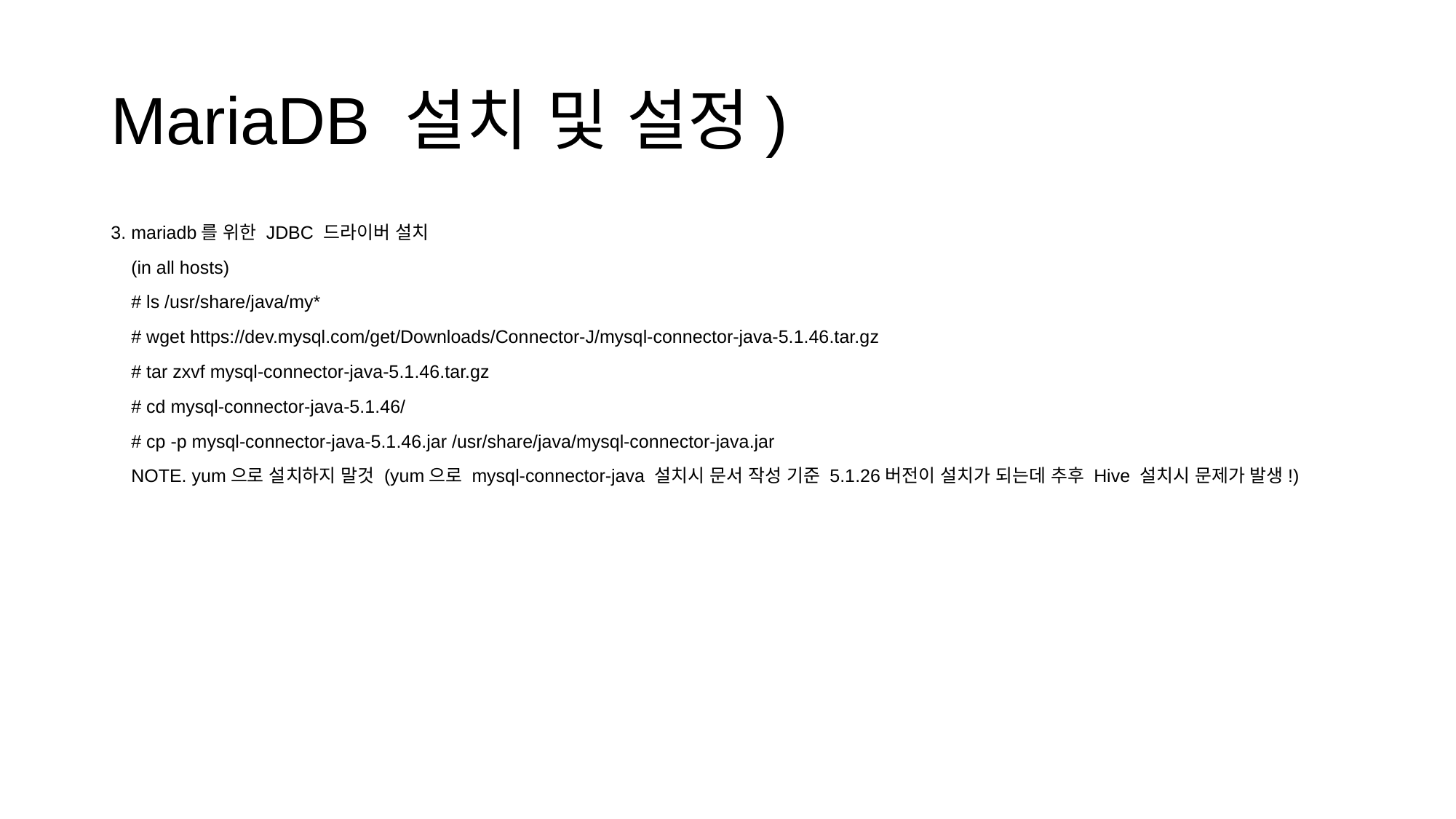

# MariaDB 설치 및 설정)
3. mariadb를 위한 JDBC 드라이버 설치
    (in all hosts)
    # ls /usr/share/java/my*
    # wget https://dev.mysql.com/get/Downloads/Connector-J/mysql-connector-java-5.1.46.tar.gz
    # tar zxvf mysql-connector-java-5.1.46.tar.gz
    # cd mysql-connector-java-5.1.46/
    # cp -p mysql-connector-java-5.1.46.jar /usr/share/java/mysql-connector-java.jar
    NOTE. yum으로 설치하지 말것 (yum으로 mysql-connector-java 설치시 문서 작성 기준 5.1.26버전이 설치가 되는데 추후 Hive 설치시 문제가 발생!)